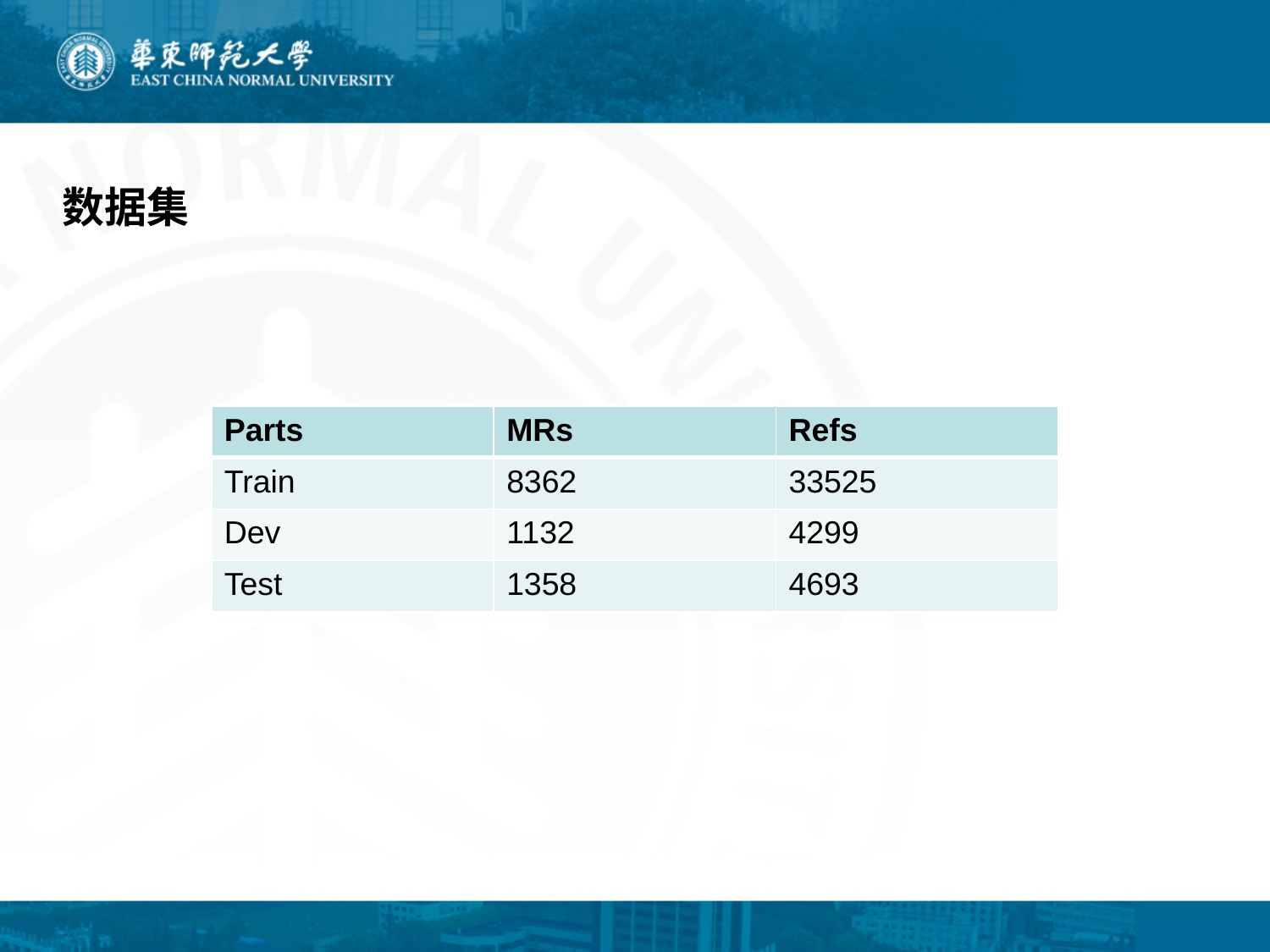

数据集
| Parts | MRs | Refs |
| --- | --- | --- |
| Train | 8362 | 33525 |
| Dev | 1132 | 4299 |
| Test | 1358 | 4693 |